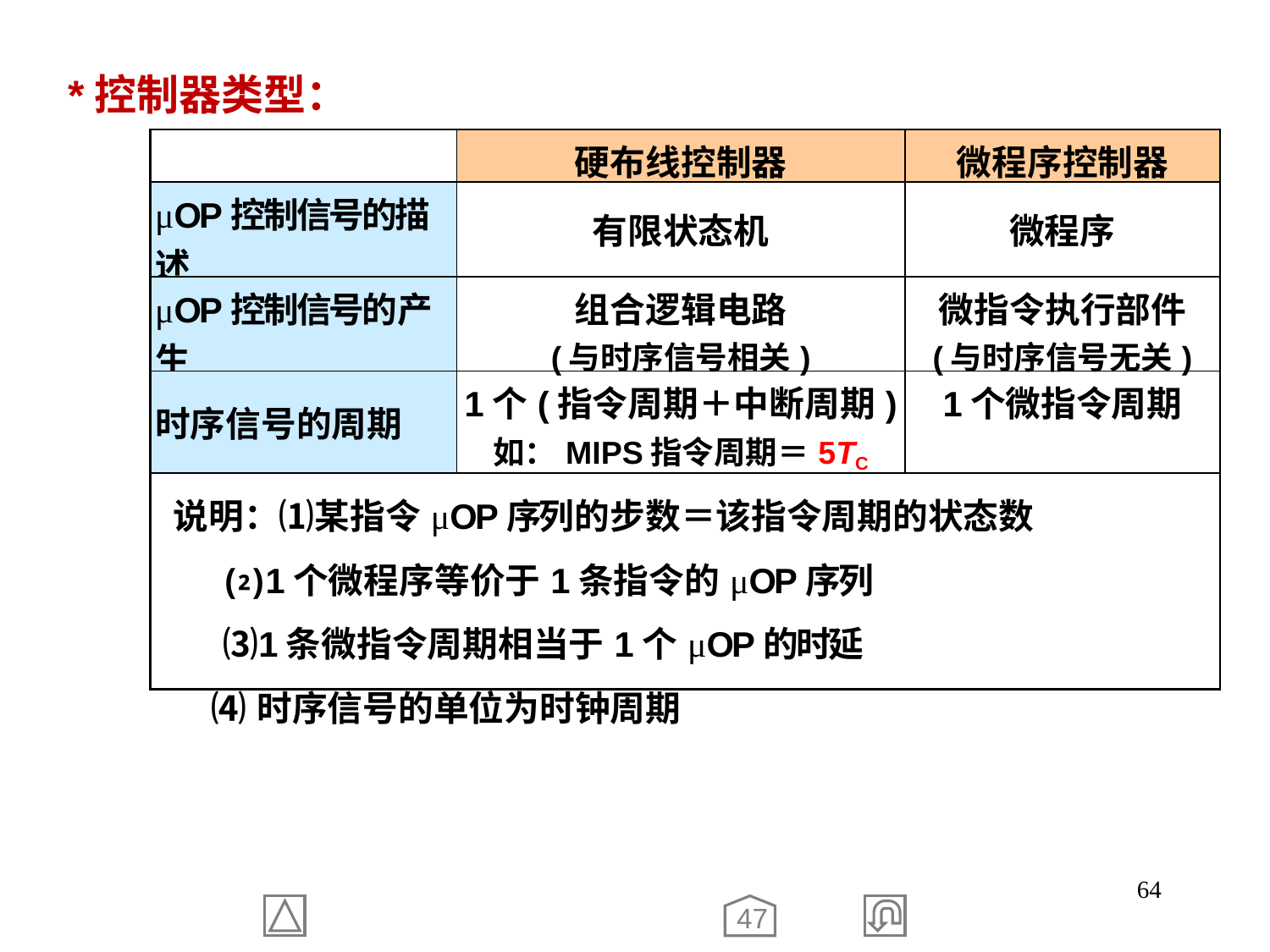

*控制器类型：
|  | 硬布线控制器 | 微程序控制器 |
| --- | --- | --- |
| μOP控制信号的描述 | 有限状态机 | 微程序 |
| μOP控制信号的产生 | 组合逻辑电路 (与时序信号相关) | 微指令执行部件 (与时序信号无关) |
| 时序信号的周期 | 1个(指令周期＋中断周期) 如：MIPS指令周期＝5TC | 1个微指令周期 |
| 说明：⑴某指令μOP序列的步数＝该指令周期的状态数 ⑵1个微程序等价于1条指令的μOP序列 ⑶1条微指令周期相当于1个μOP的时延 ⑷时序信号的单位为时钟周期 |  |  |
64

47